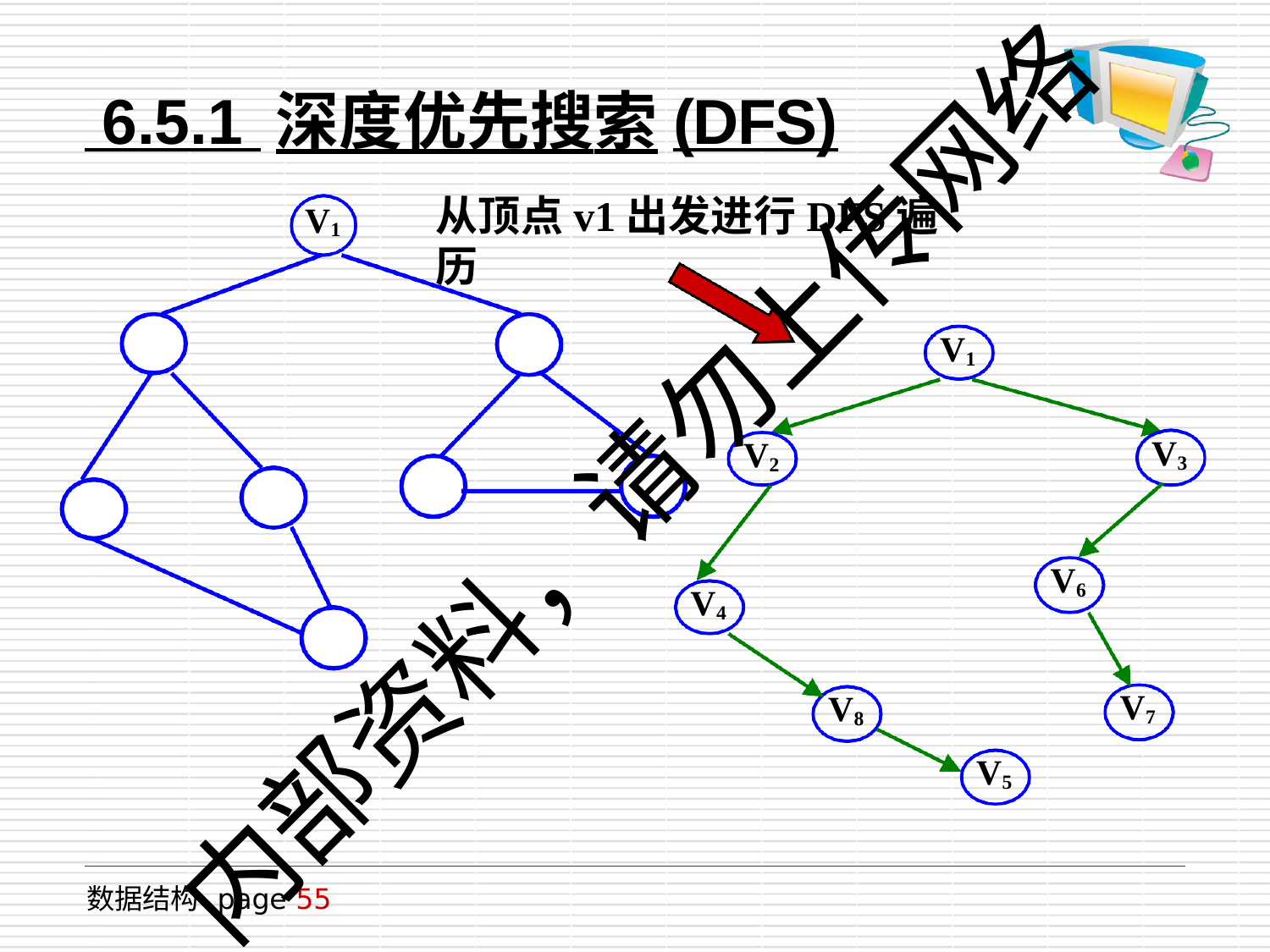

# 6.5.1 深度优先搜索(DFS)
从顶点v1出发进行DFS遍历

V1
V2
V3
V1
V3
V2
内部资料，请勿上传网络
V6
V7
V5
V4
V6
V4
V8
V7
V8
V5

数据结构 page 55